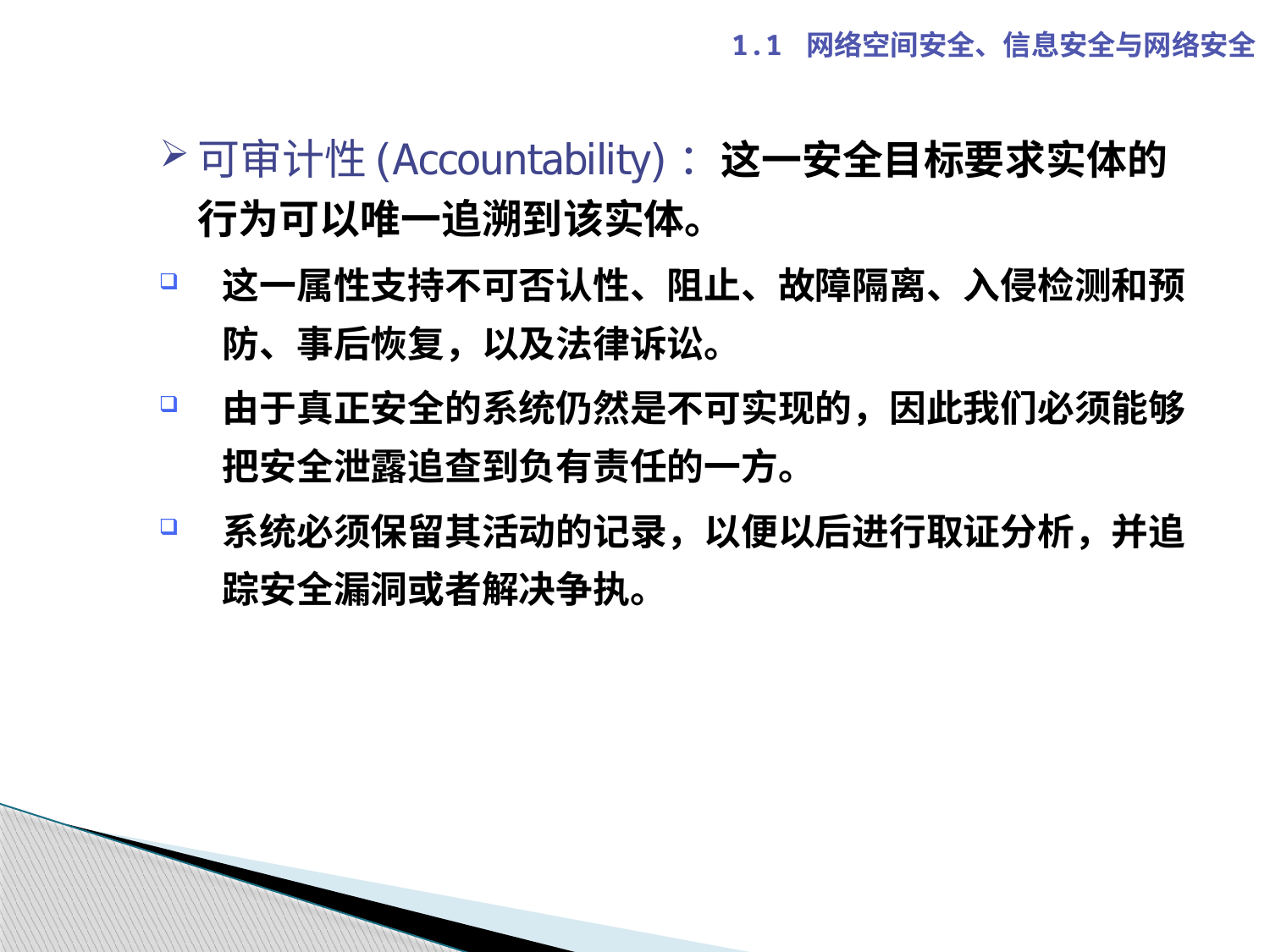

1.1 网络空间安全、信息安全与网络安全
可审计性(Accountability)：这一安全目标要求实体的行为可以唯一追溯到该实体。
这一属性支持不可否认性、阻止、故障隔离、入侵检测和预防、事后恢复，以及法律诉讼。
由于真正安全的系统仍然是不可实现的，因此我们必须能够把安全泄露追查到负有责任的一方。
系统必须保留其活动的记录，以便以后进行取证分析，并追踪安全漏洞或者解决争执。